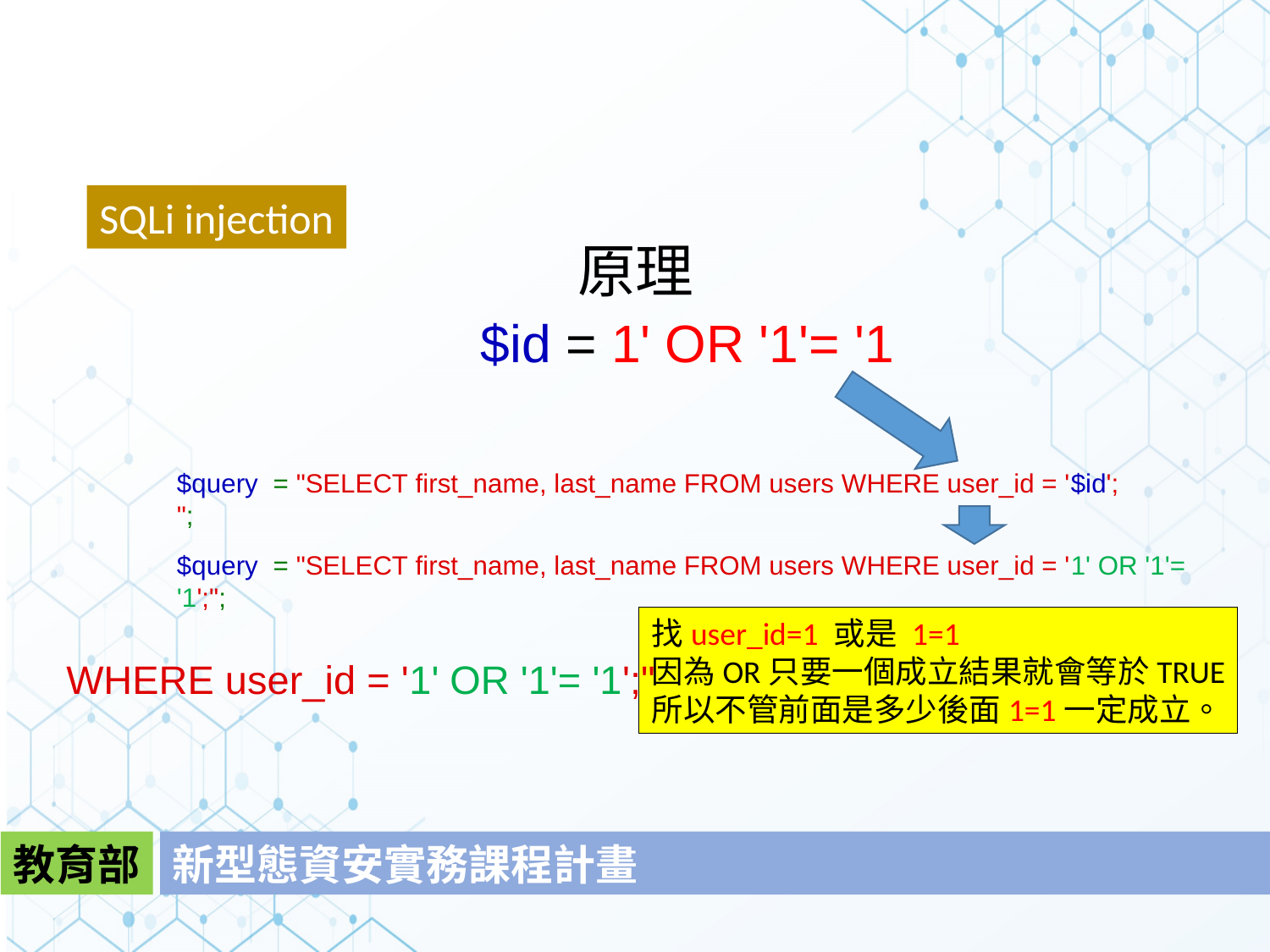

SQLi injection
原理
$id = 1' OR '1'= '1

$query  = "SELECT first_name, last_name FROM users WHERE user_id = '$id';";

$query  = "SELECT first_name, last_name FROM users WHERE user_id = '1' OR '1'= '1';";
找user_id=1 或是 1=1
因為OR只要一個成立結果就會等於TRUE
所以不管前面是多少後面1=1一定成立。
WHERE user_id = '1' OR '1'= '1';"
教育部
新型態資安實務課程計畫